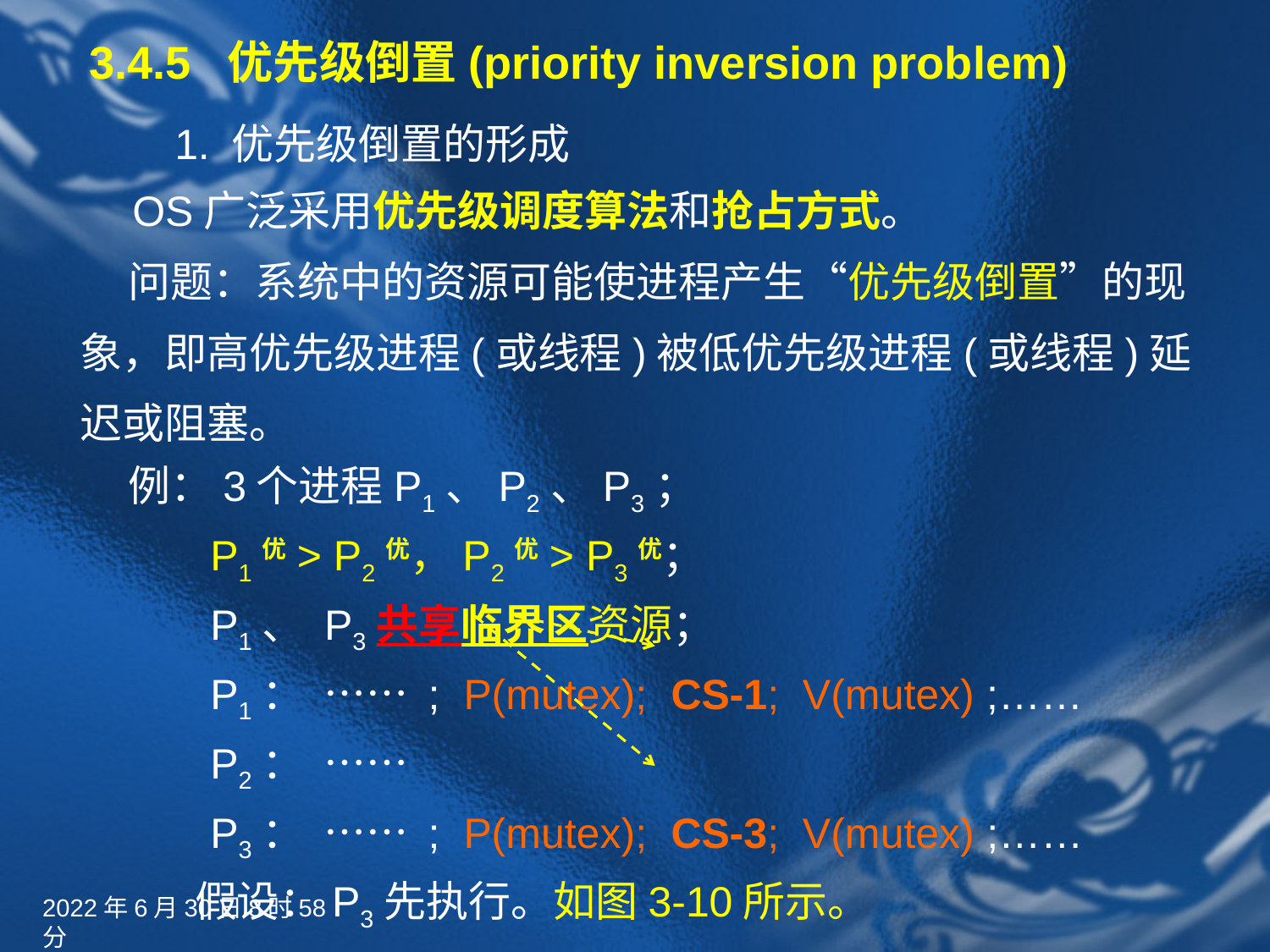

# 3.4.5  优先级倒置(priority inversion problem)
　　1. 优先级倒置的形成
　OS广泛采用优先级调度算法和抢占方式。
    问题：系统中的资源可能使进程产生“优先级倒置”的现象，即高优先级进程(或线程)被低优先级进程(或线程)延迟或阻塞。
    例：3个进程P1、P2、P3；
           P1优> P2优，P2优> P3优；
           P1、 P3共享临界区资源；
           P1：  …… ;  P(mutex);  CS-1;  V(mutex) ;……
           P2：  ……
           P3：  …… ;  P(mutex);  CS-3;  V(mutex) ;……
           假设：P3先执行。如图3-10所示。
2022年6月30日8时58分